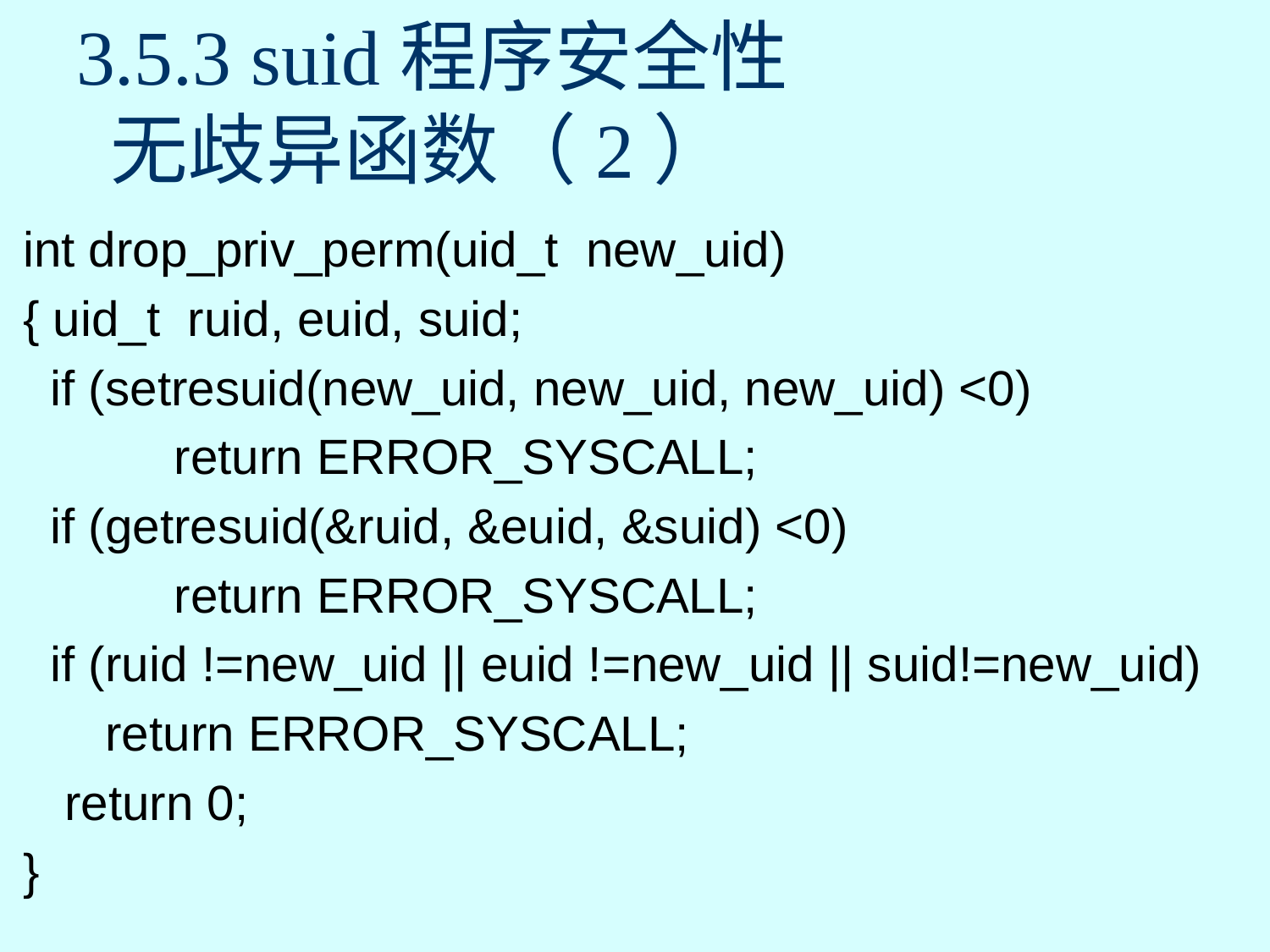

# 3.5.3 suid程序安全性 无歧异函数（2）
int drop_priv_perm(uid_t  new_uid)
{ uid_t  ruid, euid, suid;
  if (setresuid(new_uid, new_uid, new_uid) <0)
           return ERROR_SYSCALL;
  if (getresuid(&ruid, &euid, &suid) <0)
           return ERROR_SYSCALL;
  if (ruid !=new_uid || euid !=new_uid || suid!=new_uid)
      return ERROR_SYSCALL;
   return 0;
}
83